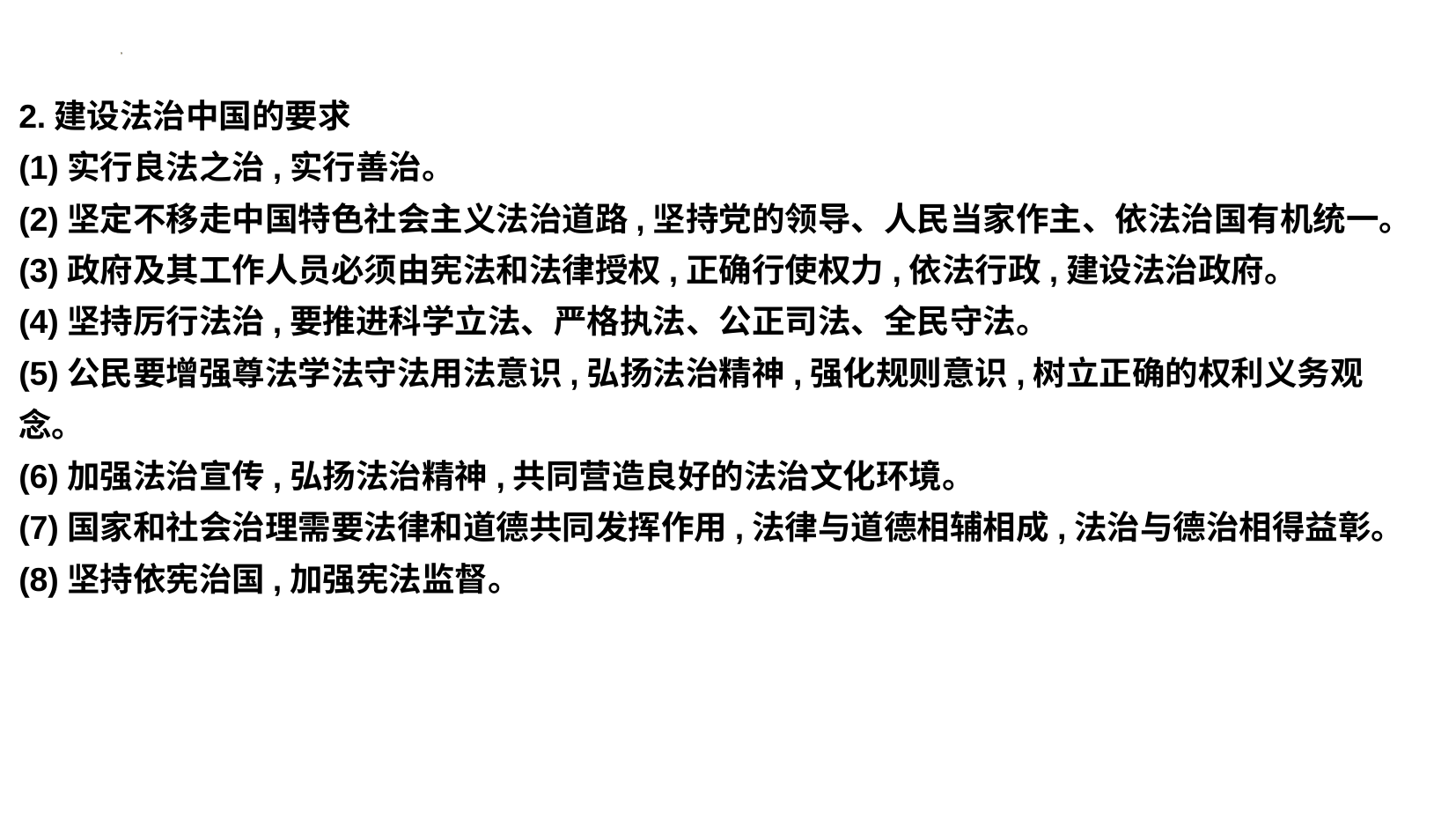

2.建设法治中国的要求
(1)实行良法之治,实行善治。
(2)坚定不移走中国特色社会主义法治道路,坚持党的领导、人民当家作主、依法治国有机统一。
(3)政府及其工作人员必须由宪法和法律授权,正确行使权力,依法行政,建设法治政府。
(4)坚持厉行法治,要推进科学立法、严格执法、公正司法、全民守法。
(5)公民要增强尊法学法守法用法意识,弘扬法治精神,强化规则意识,树立正确的权利义务观念。
(6)加强法治宣传,弘扬法治精神,共同营造良好的法治文化环境。
(7)国家和社会治理需要法律和道德共同发挥作用,法律与道德相辅相成,法治与德治相得益彰。
(8)坚持依宪治国,加强宪法监督。